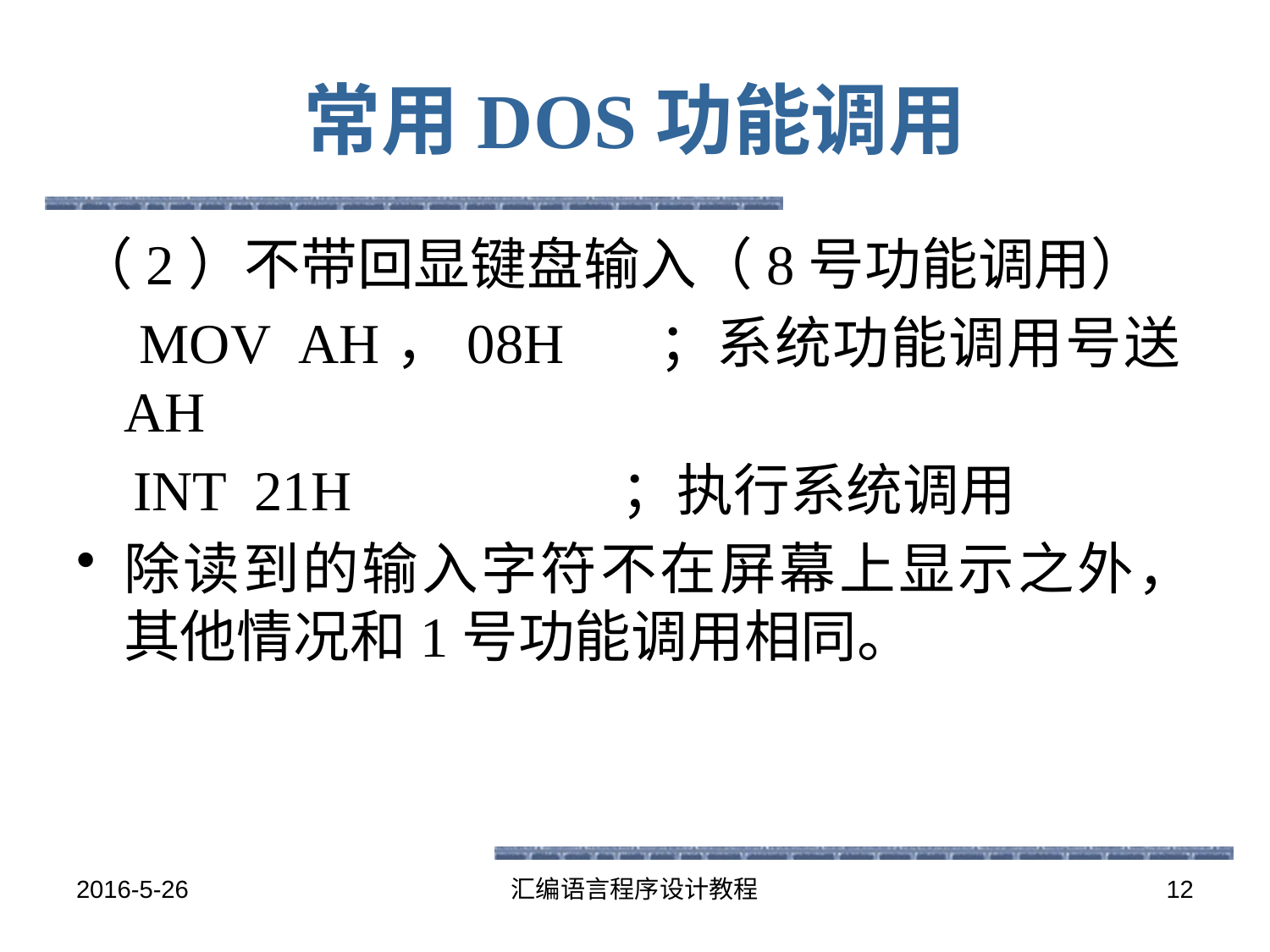

# 常用DOS功能调用
（2）不带回显键盘输入（8号功能调用）
    MOV  AH，08H     ；系统功能调用号送AH
    INT  21H                  ；执行系统调用
除读到的输入字符不在屏幕上显示之外，其他情况和1号功能调用相同。

2016-5-26
汇编语言程序设计教程
12